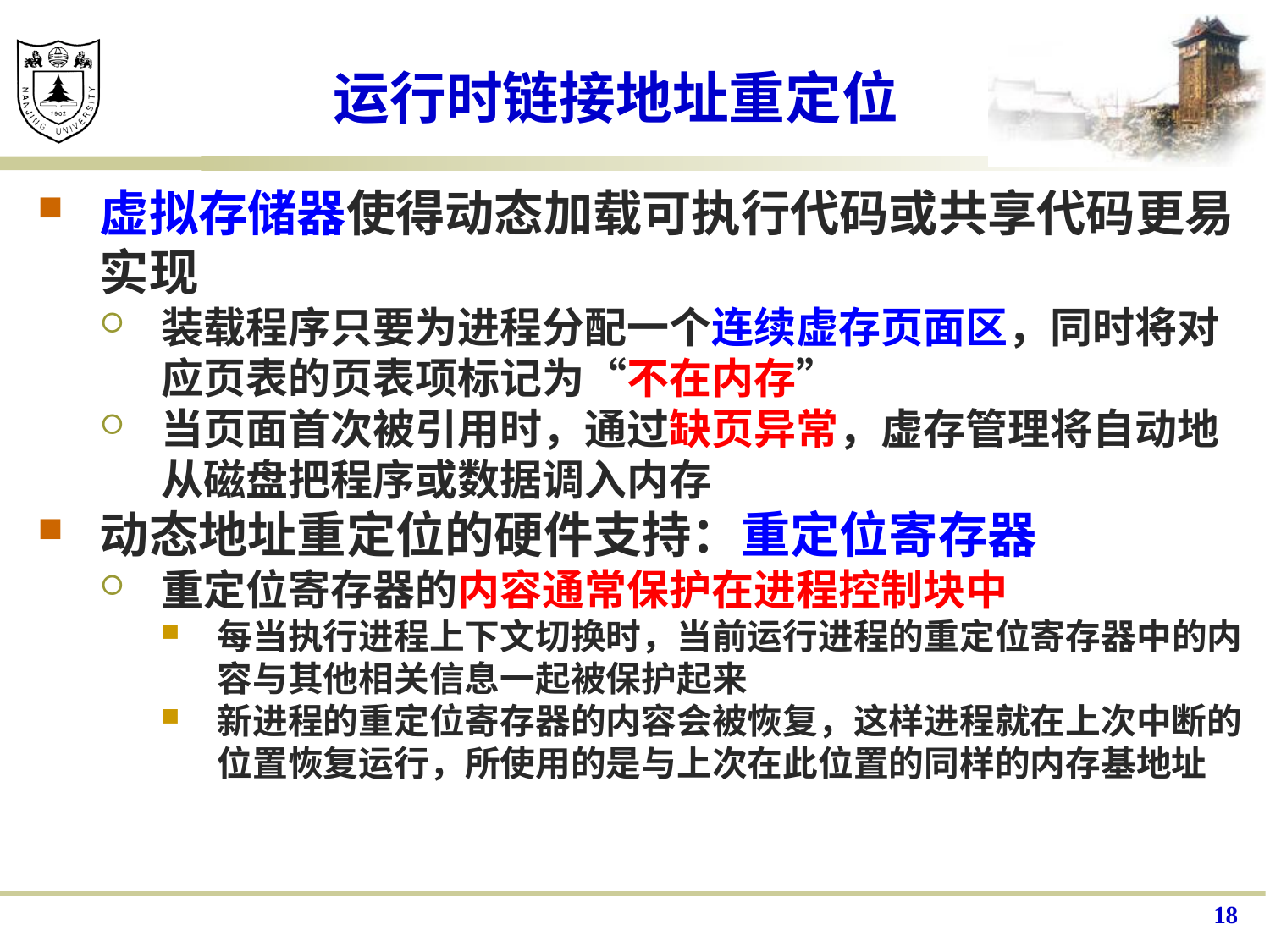

# 运行时链接地址重定位
虚拟存储器使得动态加载可执行代码或共享代码更易实现
装载程序只要为进程分配一个连续虚存页面区，同时将对应页表的页表项标记为“不在内存”
当页面首次被引用时，通过缺页异常，虚存管理将自动地从磁盘把程序或数据调入内存
动态地址重定位的硬件支持：重定位寄存器
重定位寄存器的内容通常保护在进程控制块中
每当执行进程上下文切换时，当前运行进程的重定位寄存器中的内容与其他相关信息一起被保护起来
新进程的重定位寄存器的内容会被恢复，这样进程就在上次中断的位置恢复运行，所使用的是与上次在此位置的同样的内存基地址

18